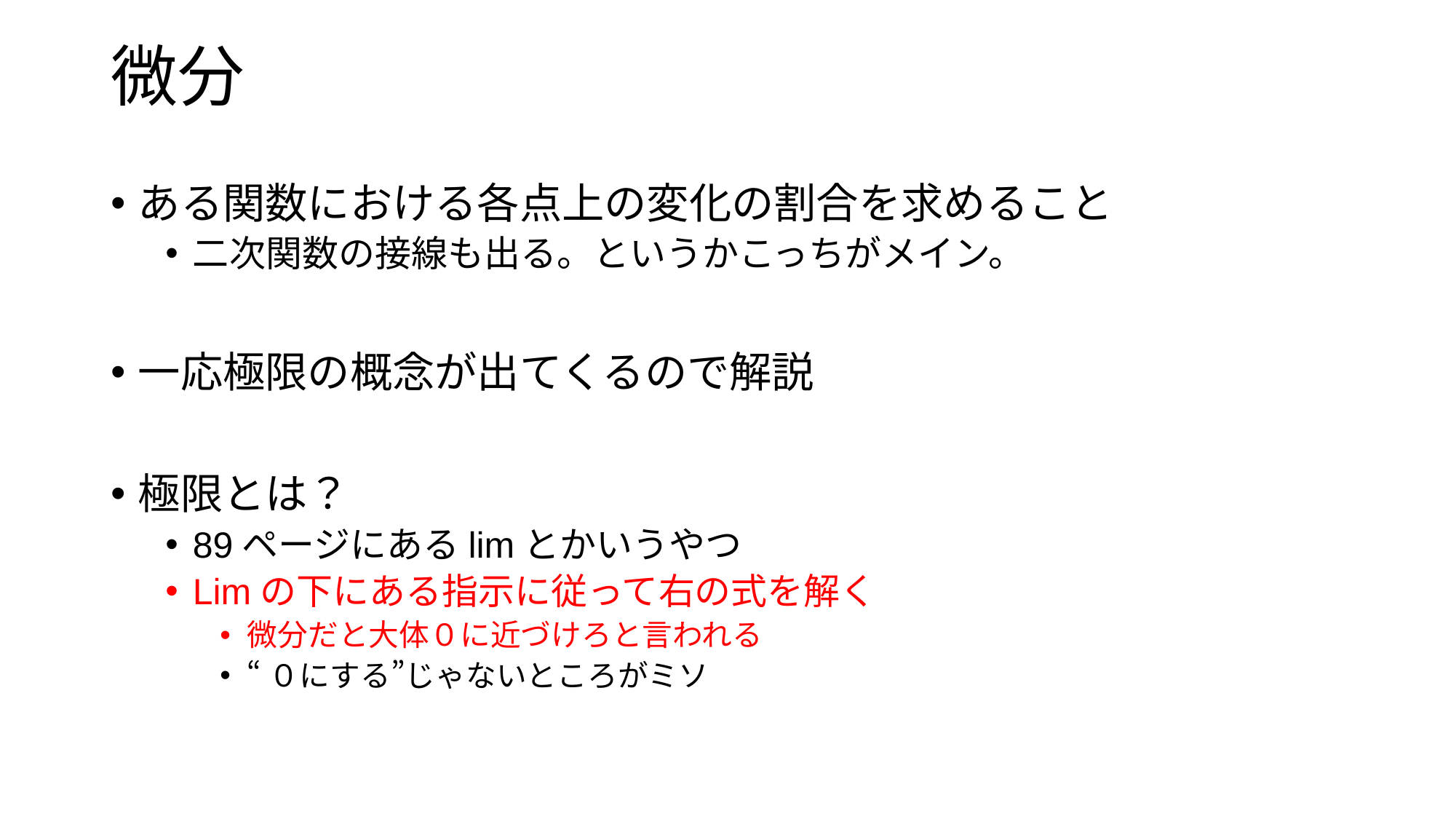

# 微分
ある関数における各点上の変化の割合を求めること
二次関数の接線も出る。というかこっちがメイン。

一応極限の概念が出てくるので解説

極限とは？
89ページにあるlimとかいうやつ
Limの下にある指示に従って右の式を解く
微分だと大体０に近づけろと言われる
“０にする”じゃないところがミソ